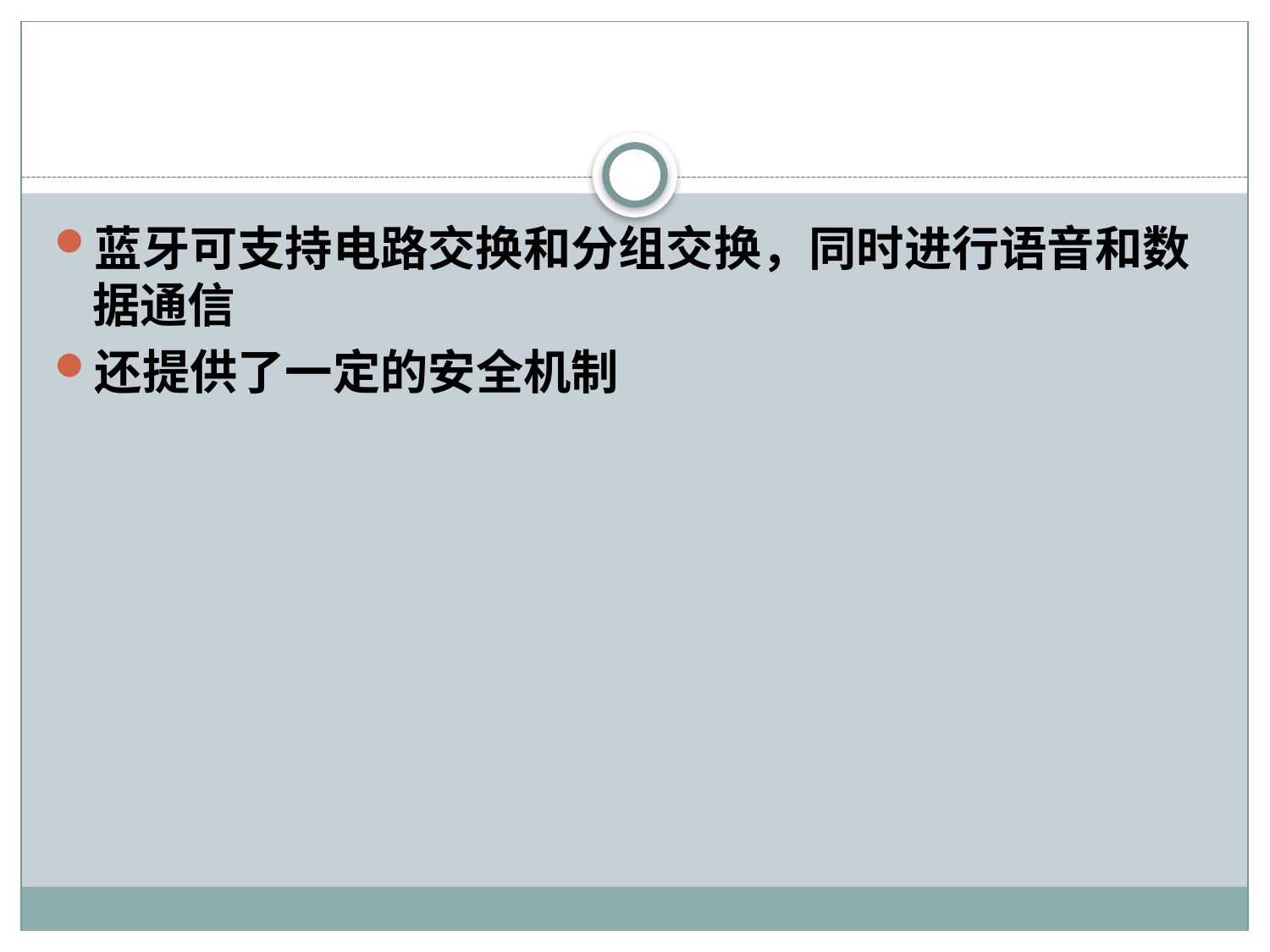

#
蓝牙可支持电路交换和分组交换，同时进行语音和数据通信
还提供了一定的安全机制